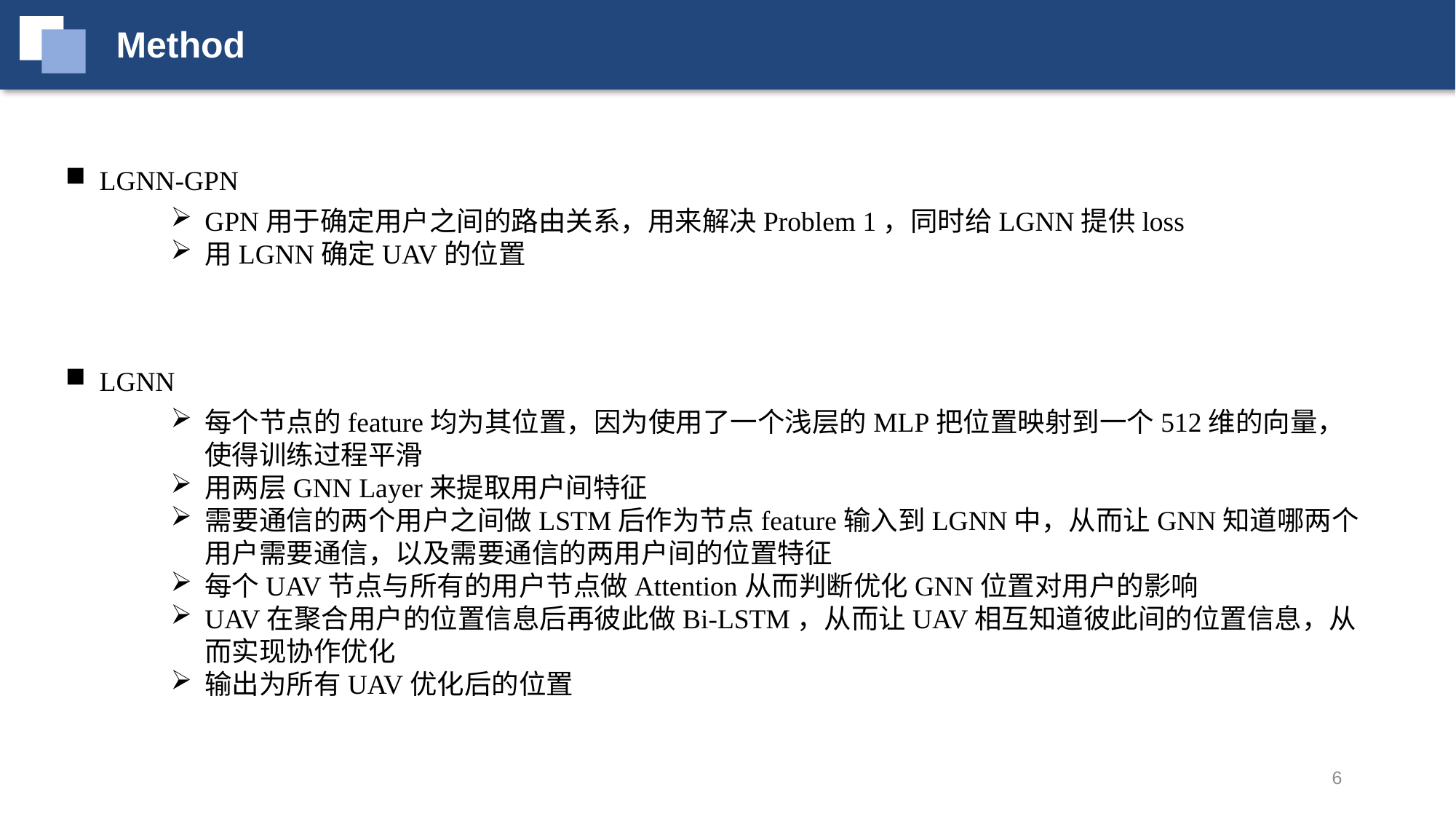

Method

LGNN-GPN
GPN用于确定用户之间的路由关系，用来解决Problem 1，同时给LGNN提供loss
用LGNN确定UAV的位置
LGNN
每个节点的feature均为其位置，因为使用了一个浅层的MLP把位置映射到一个512维的向量，使得训练过程平滑
用两层GNN Layer来提取用户间特征
需要通信的两个用户之间做LSTM后作为节点feature输入到LGNN中，从而让GNN知道哪两个用户需要通信，以及需要通信的两用户间的位置特征
每个UAV节点与所有的用户节点做Attention从而判断优化GNN位置对用户的影响
UAV在聚合用户的位置信息后再彼此做Bi-LSTM，从而让UAV相互知道彼此间的位置信息，从而实现协作优化
输出为所有UAV优化后的位置
6